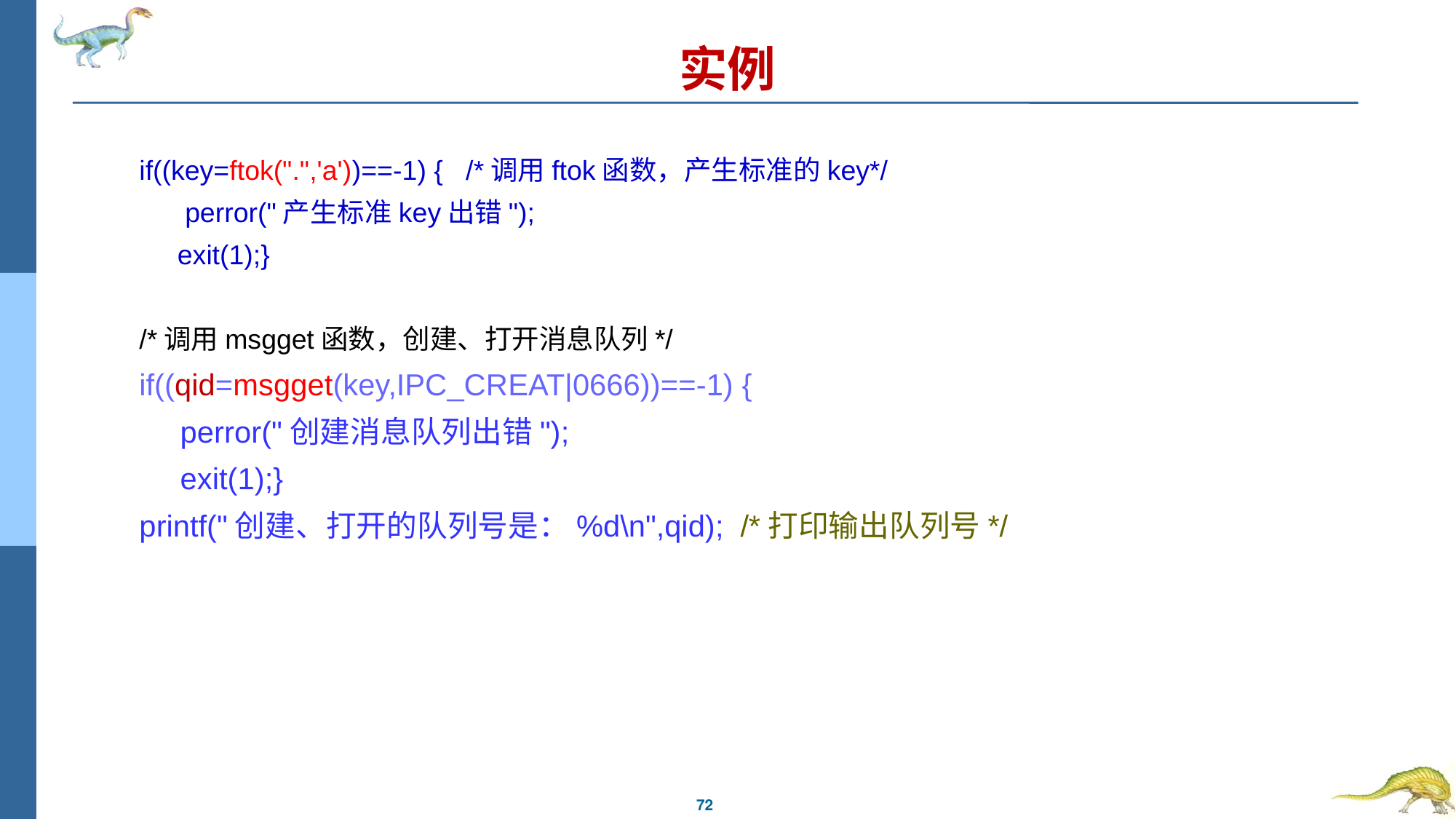

# 实例
if((key=ftok(".",'a'))==-1) {   /*调用ftok函数，产生标准的key*/
      perror("产生标准key出错");
     exit(1);}

/*调用msgget函数，创建、打开消息队列*/
if((qid=msgget(key,IPC_CREAT|0666))==-1) {
	perror("创建消息队列出错");
	exit(1);}
printf("创建、打开的队列号是：%d\n",qid);  /*打印输出队列号*/